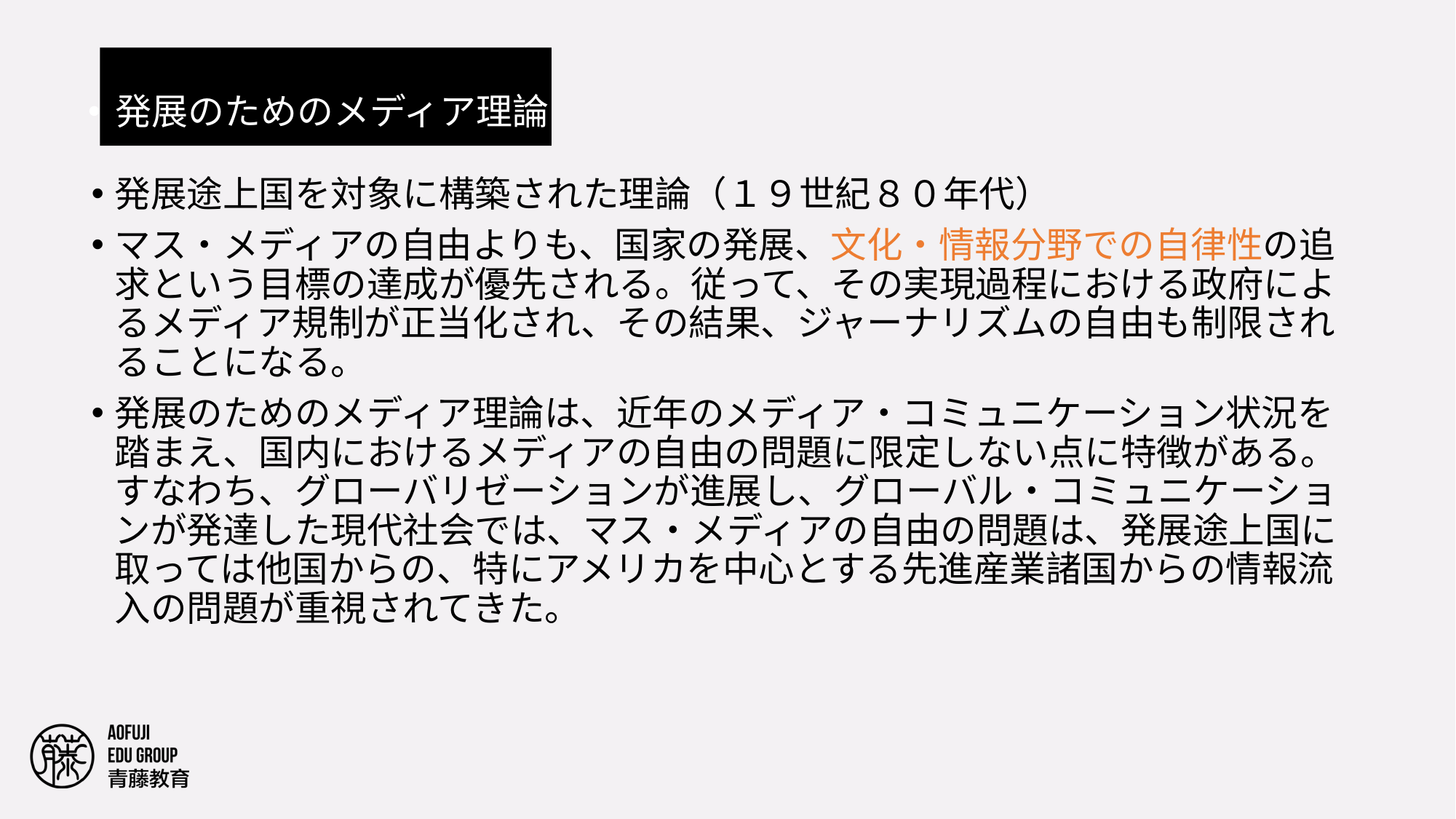

#

発展のためのメディア理論
発展途上国を対象に構築された理論（１９世紀８０年代）
マス・メディアの自由よりも、国家の発展、文化・情報分野での自律性の追求という目標の達成が優先される。従って、その実現過程における政府によるメディア規制が正当化され、その結果、ジャーナリズムの自由も制限されることになる。
発展のためのメディア理論は、近年のメディア・コミュニケーション状況を踏まえ、国内におけるメディアの自由の問題に限定しない点に特徴がある。すなわち、グローバリゼーションが進展し、グローバル・コミュニケーションが発達した現代社会では、マス・メディアの自由の問題は、発展途上国に取っては他国からの、特にアメリカを中心とする先進産業諸国からの情報流入の問題が重視されてきた。